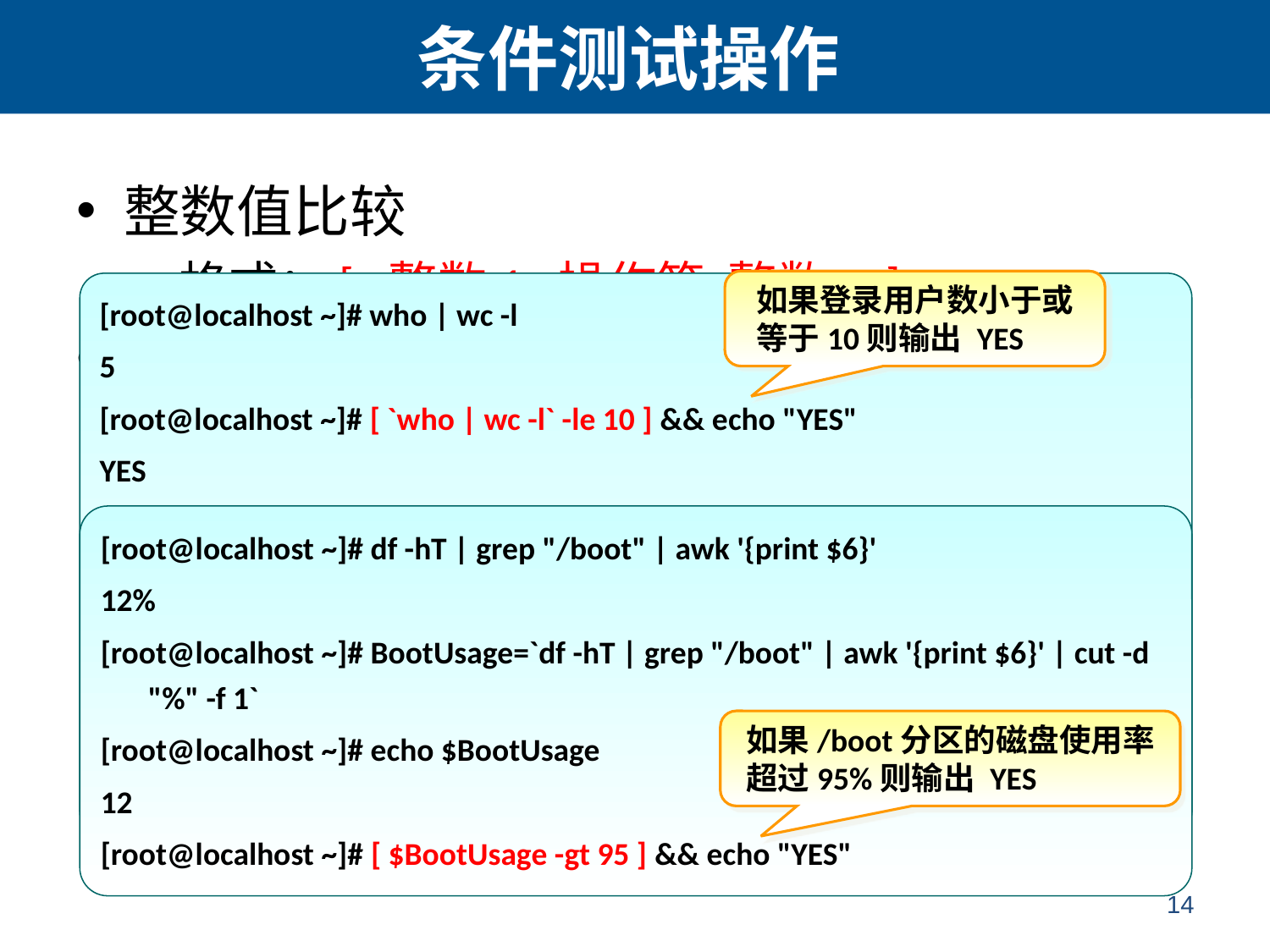

# 条件测试操作
整数值比较
格式：[  整数1  操作符  整数2  ]
常用的测试操作符
-eq：等于（Equal）
-ne：不等于（Not Equal）
-gt：大于（Greater Than）
-lt：小于（Lesser Than）
-le：小于或等于（Lesser or Equal）
-ge：大于或等于（Greater or Equal）
如果登录用户数小于或等于10则输出 YES
[root@localhost ~]# who | wc -l
5
[root@localhost ~]# [ `who | wc -l` -le 10 ] && echo "YES"
YES
[root@localhost ~]# df -hT | grep "/boot" | awk '{print $6}'
12%
[root@localhost ~]# BootUsage=`df -hT | grep "/boot" | awk '{print $6}' | cut -d "%" -f 1`
[root@localhost ~]# echo $BootUsage
12
[root@localhost ~]# [ $BootUsage -gt 95 ] && echo "YES"
如果/boot分区的磁盘使用率超过95%则输出 YES
14